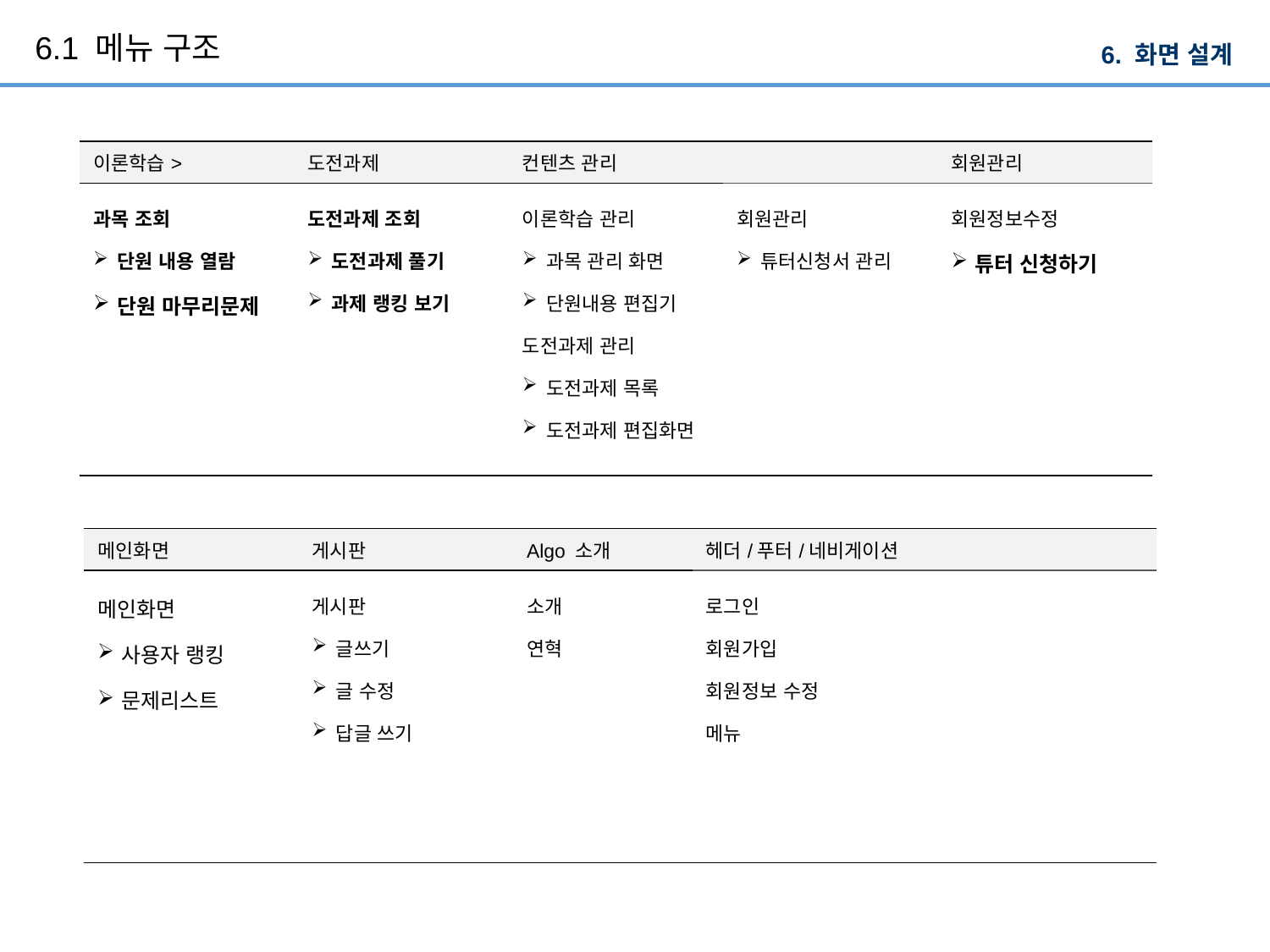

# 6.1 메뉴 구조
6. 화면 설계
| 이론학습> | 도전과제 | 컨텐츠 관리 |  | 회원관리 |
| --- | --- | --- | --- | --- |
| 과목 조회 단원 내용 열람 단원 마무리문제 | 도전과제 조회 도전과제 풀기 과제 랭킹 보기 | 이론학습 관리 과목 관리 화면 단원내용 편집기 도전과제 관리 도전과제 목록 도전과제 편집화면 | 회원관리 튜터신청서 관리 | 회원정보수정 튜터 신청하기 |
| 메인화면 | 게시판 | Algo 소개 | 헤더/푸터/네비게이션 |  |
| --- | --- | --- | --- | --- |
| 메인화면 사용자 랭킹 문제리스트 | 게시판 글쓰기 글 수정 답글 쓰기 | 소개 연혁 | 로그인 회원가입 회원정보 수정 메뉴 |  |